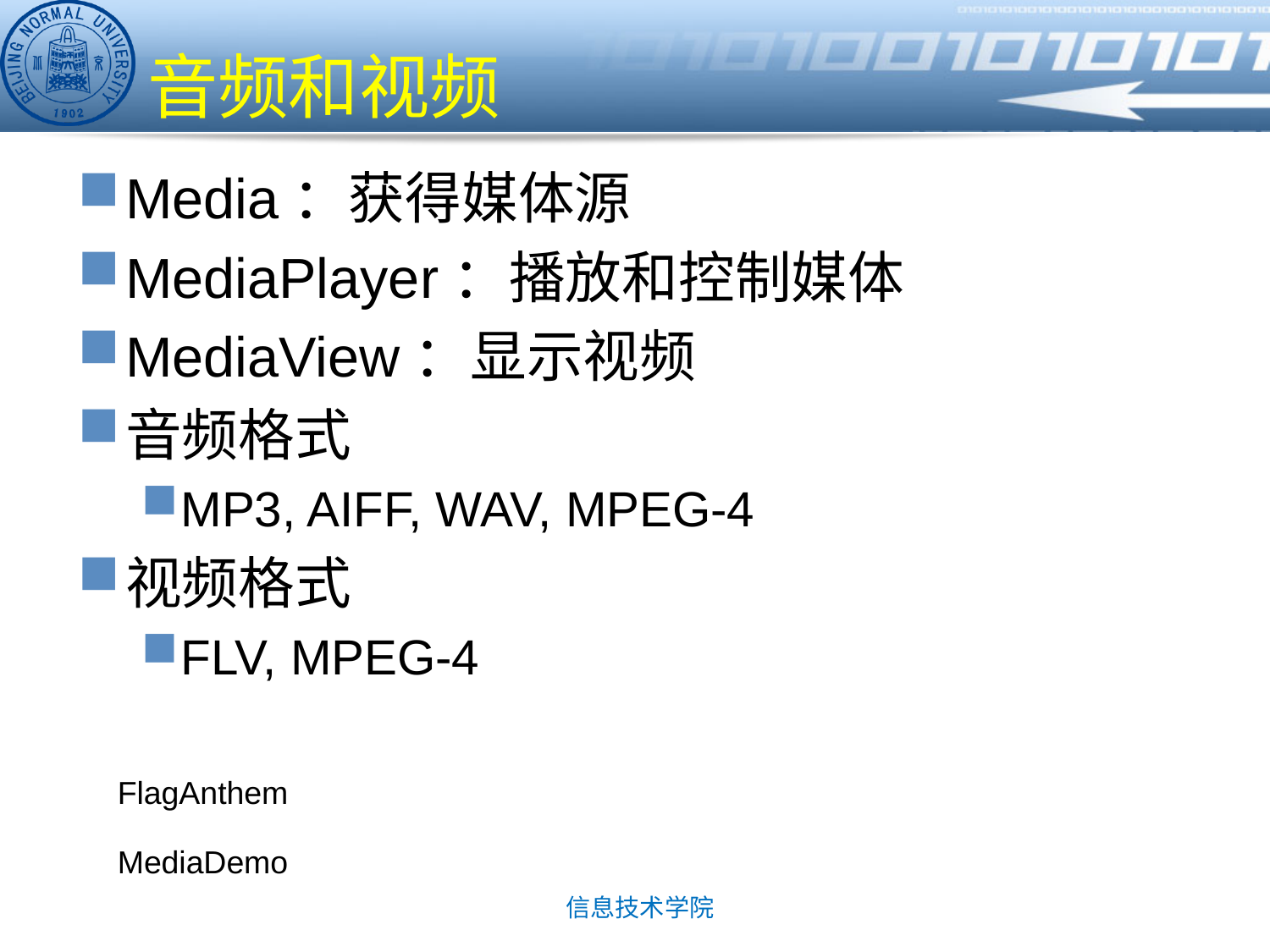

# 音频和视频
Media：获得媒体源
MediaPlayer：播放和控制媒体
MediaView：显示视频
音频格式
MP3, AIFF, WAV, MPEG-4
视频格式
FLV, MPEG-4
FlagAnthem
MediaDemo
10